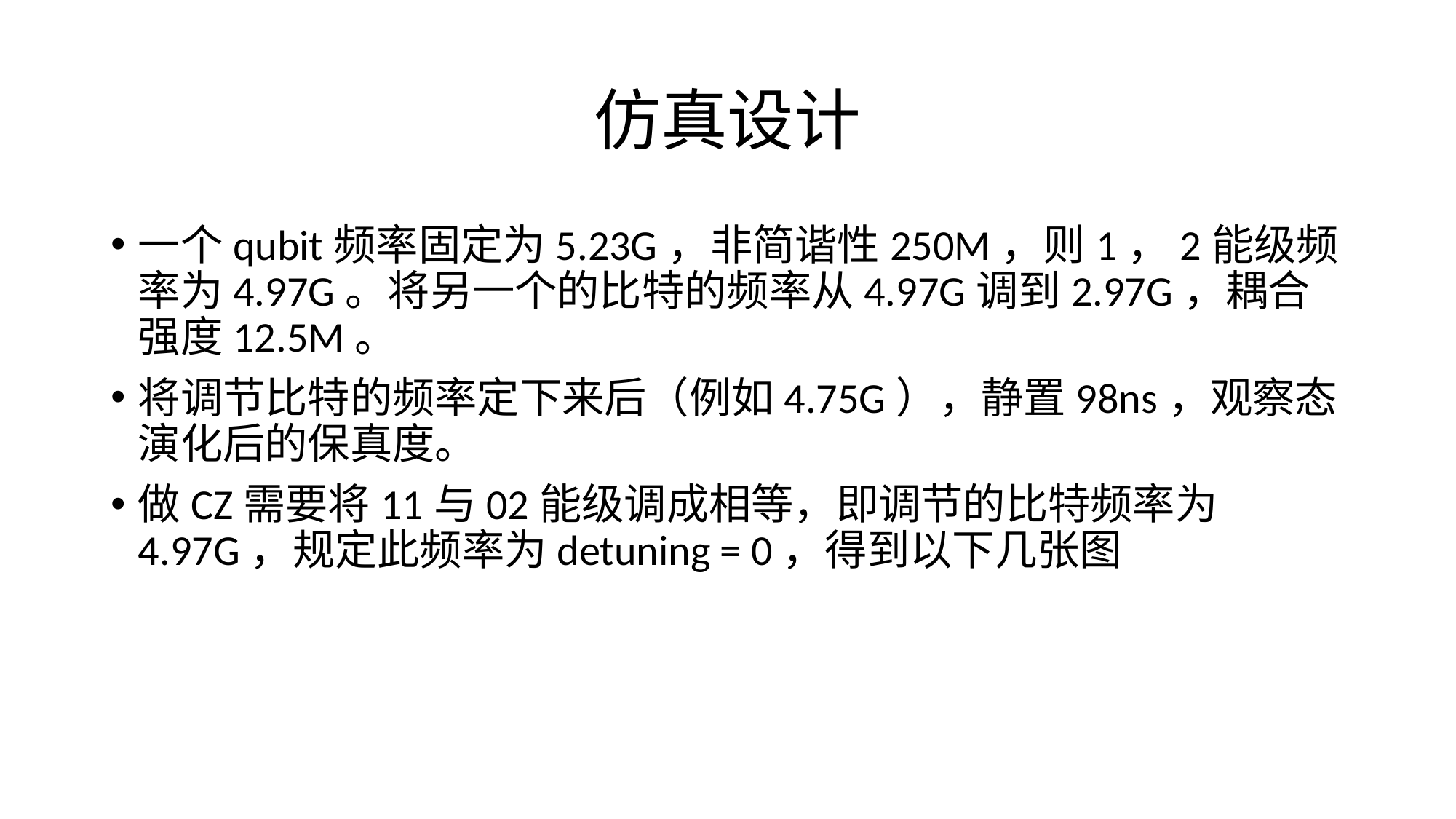

# 仿真设计
一个qubit频率固定为5.23G，非简谐性250M，则1，2能级频率为4.97G。将另一个的比特的频率从4.97G调到2.97G，耦合强度12.5M。
将调节比特的频率定下来后（例如4.75G），静置98ns，观察态演化后的保真度。
做CZ需要将11与02能级调成相等，即调节的比特频率为4.97G，规定此频率为detuning = 0，得到以下几张图